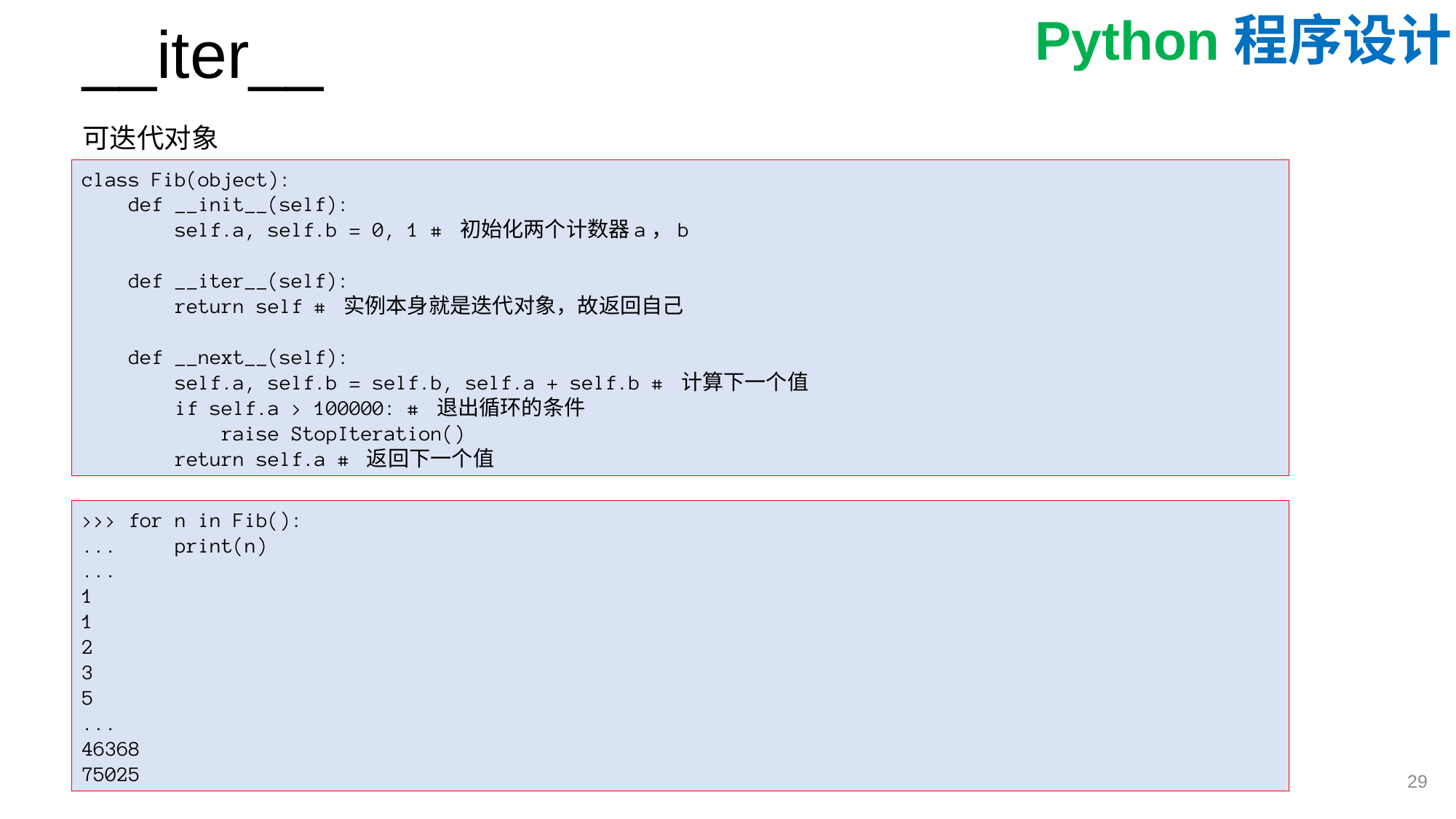

# __iter__
可迭代对象
class Fib(object):
    def __init__(self):
        self.a, self.b = 0, 1 # 初始化两个计数器a，b

    def __iter__(self):
        return self # 实例本身就是迭代对象，故返回自己

    def __next__(self):
        self.a, self.b = self.b, self.a + self.b # 计算下一个值
        if self.a > 100000: # 退出循环的条件
            raise StopIteration()
        return self.a # 返回下一个值
>>> for n in Fib():
...     print(n)
...
1
1
2
3
5
...
46368
75025
29